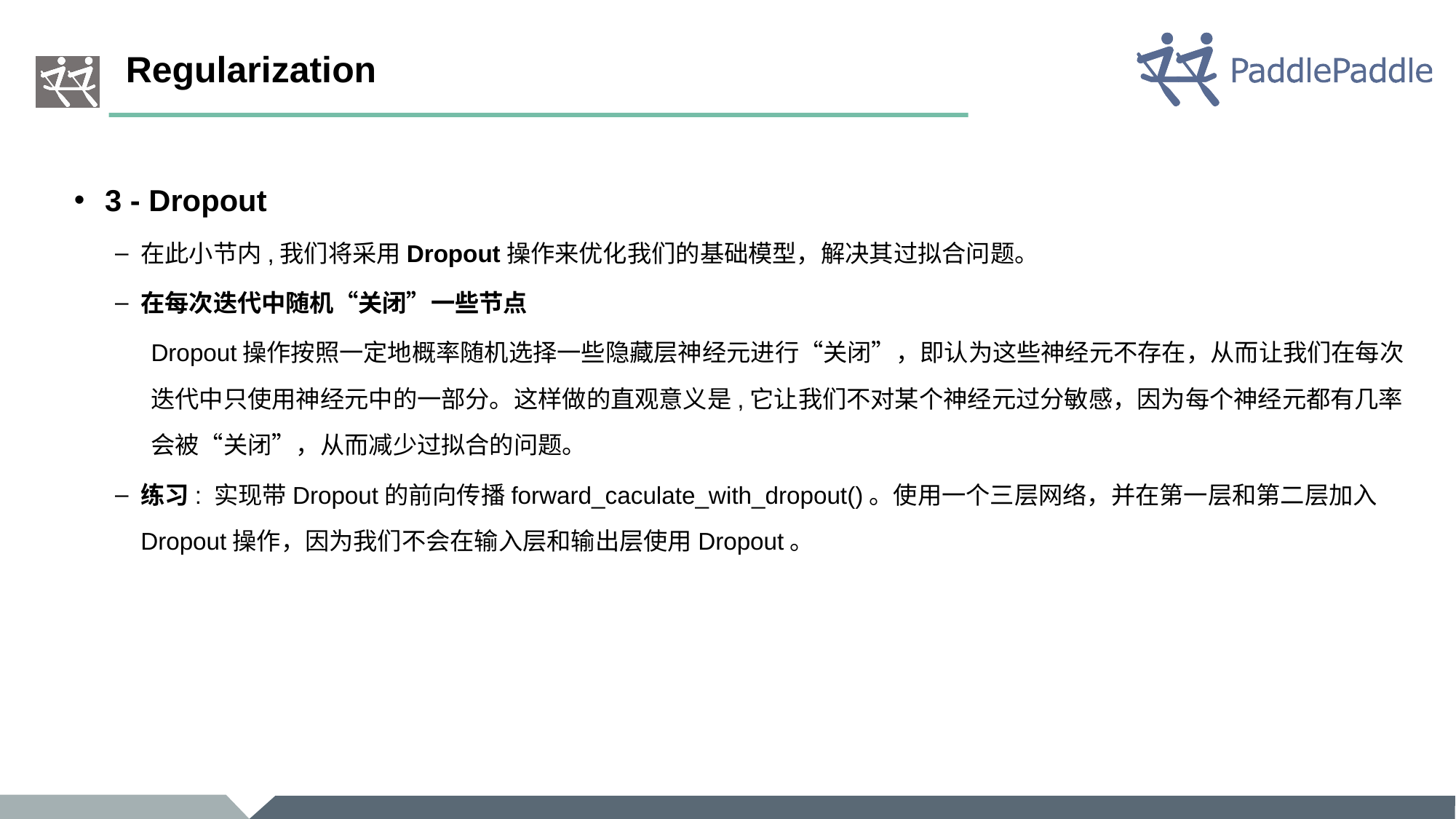

# Regularization
3 - Dropout
在此小节内,我们将采用Dropout操作来优化我们的基础模型，解决其过拟合问题。
在每次迭代中随机“关闭”一些节点
Dropout操作按照一定地概率随机选择一些隐藏层神经元进行“关闭”，即认为这些神经元不存在，从而让我们在每次迭代中只使用神经元中的一部分。这样做的直观意义是,它让我们不对某个神经元过分敏感，因为每个神经元都有几率会被“关闭”，从而减少过拟合的问题。
练习: 实现带Dropout的前向传播forward_caculate_with_dropout()。使用一个三层网络，并在第一层和第二层加入Dropout操作，因为我们不会在输入层和输出层使用Dropout。